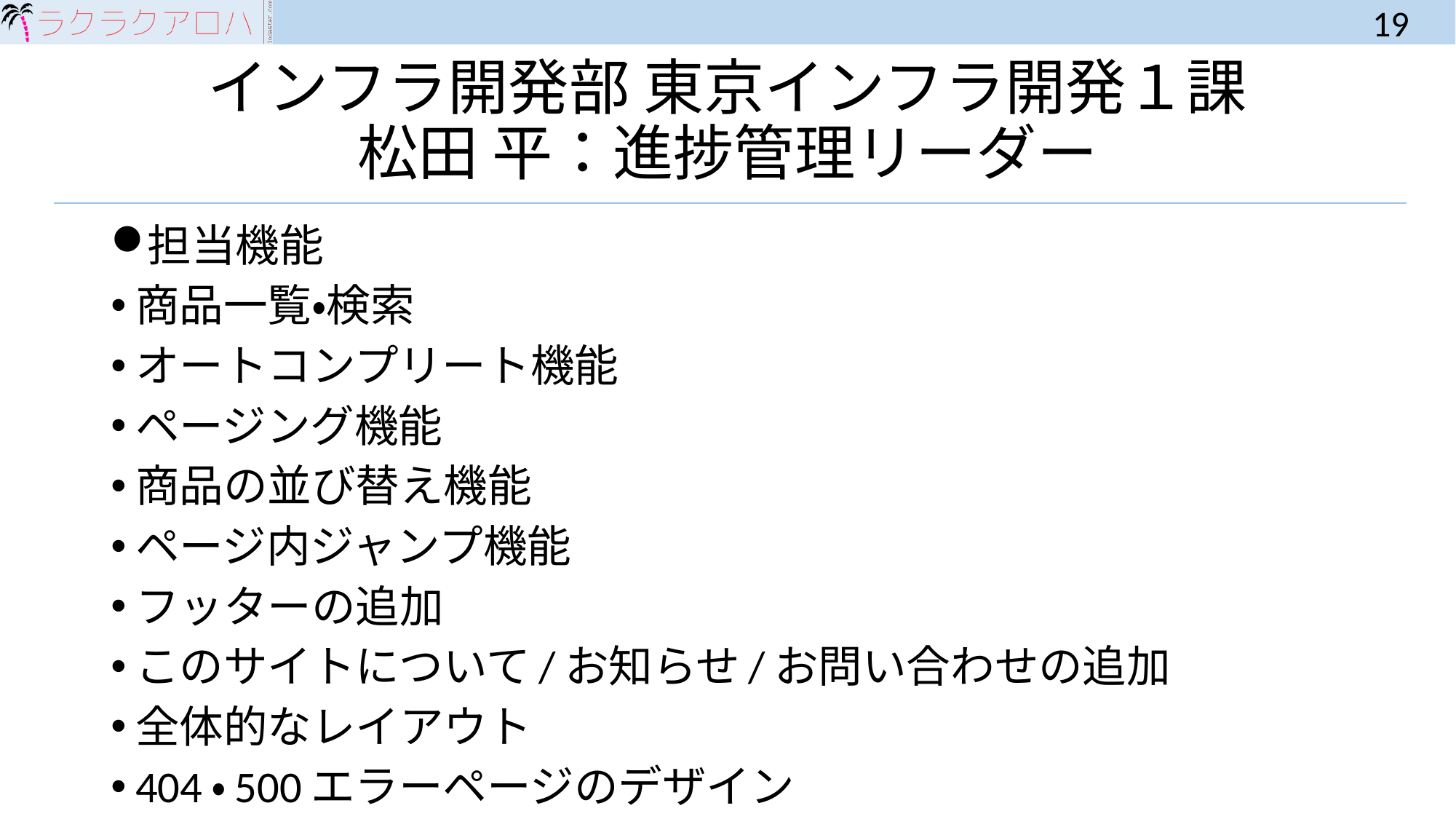

19
# インフラ開発部 東京インフラ開発１課 松田 平：進捗管理リーダー
担当機能
商品一覧・検索
オートコンプリート機能
ページング機能
商品の並び替え機能
ページ内ジャンプ機能
フッターの追加
このサイトについて/お知らせ/お問い合わせの追加
全体的なレイアウト
404・500エラーページのデザイン